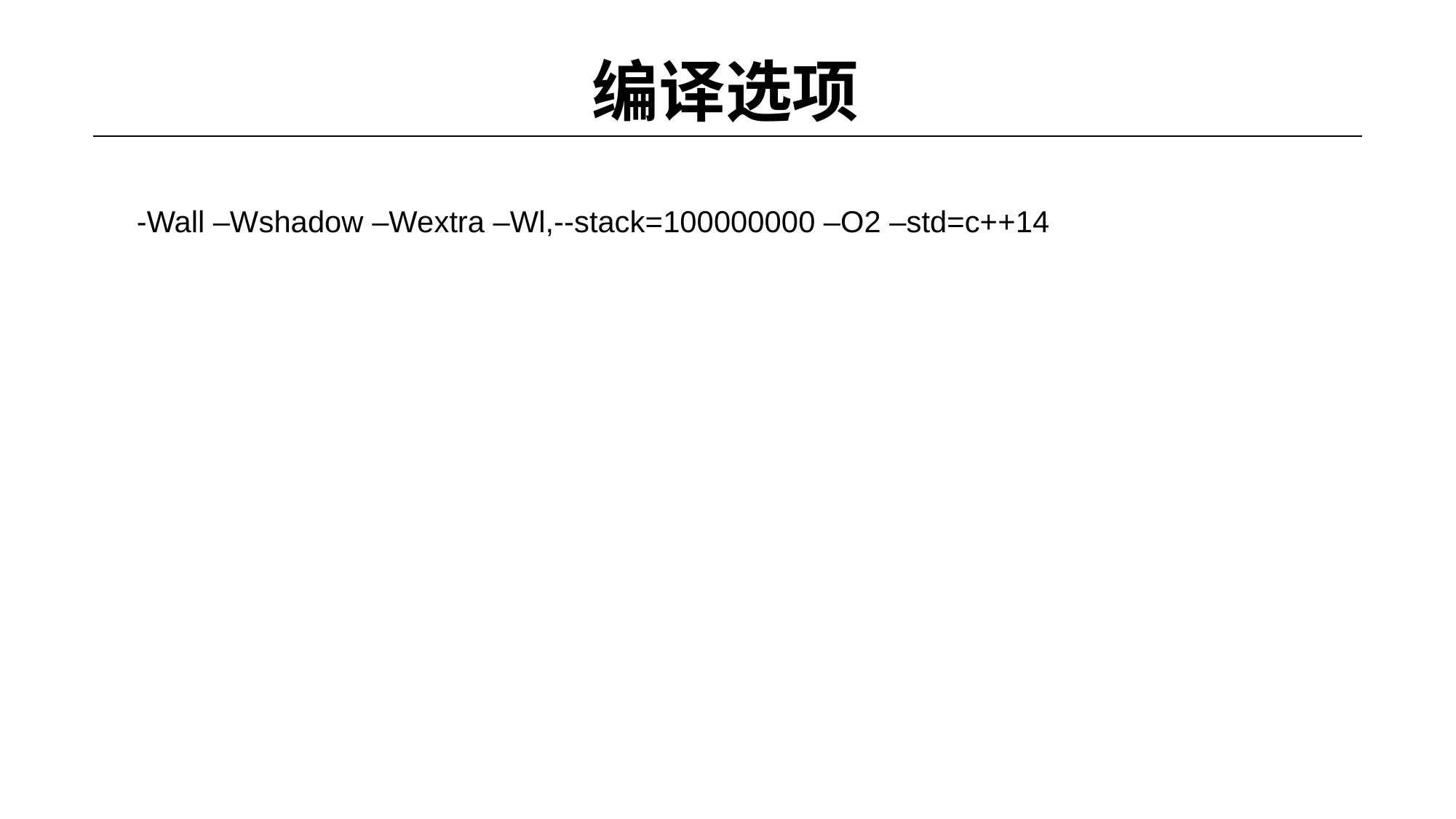

# 编译选项
-Wall –Wshadow –Wextra –Wl,--stack=100000000 –O2 –std=c++14